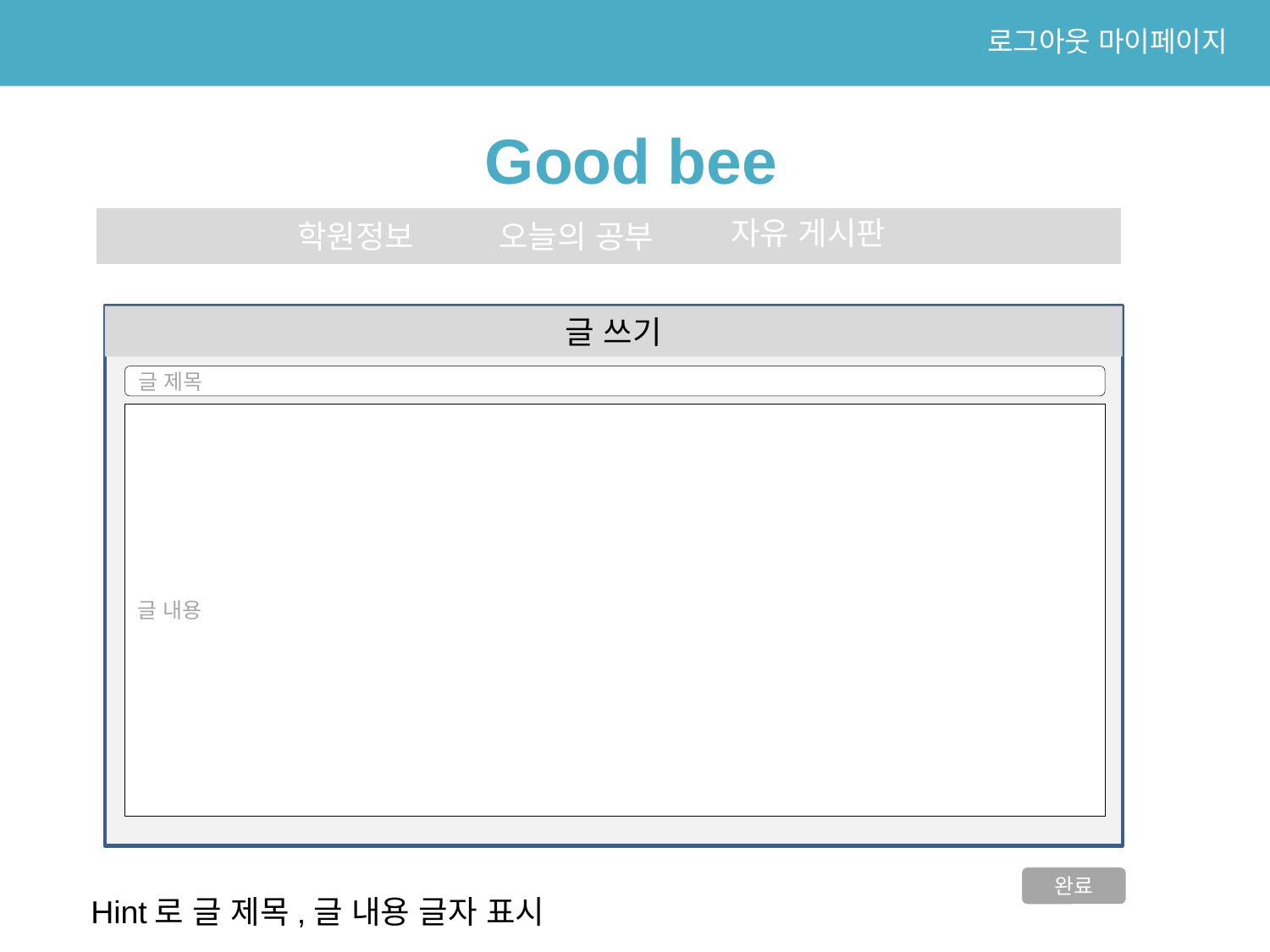

로그아웃 마이페이지
Good bee

자유 게시판
학원정보
오늘의 공부

글 쓰기
글 제목
글 내용
완료
Hint로 글 제목,글 내용 글자 표시